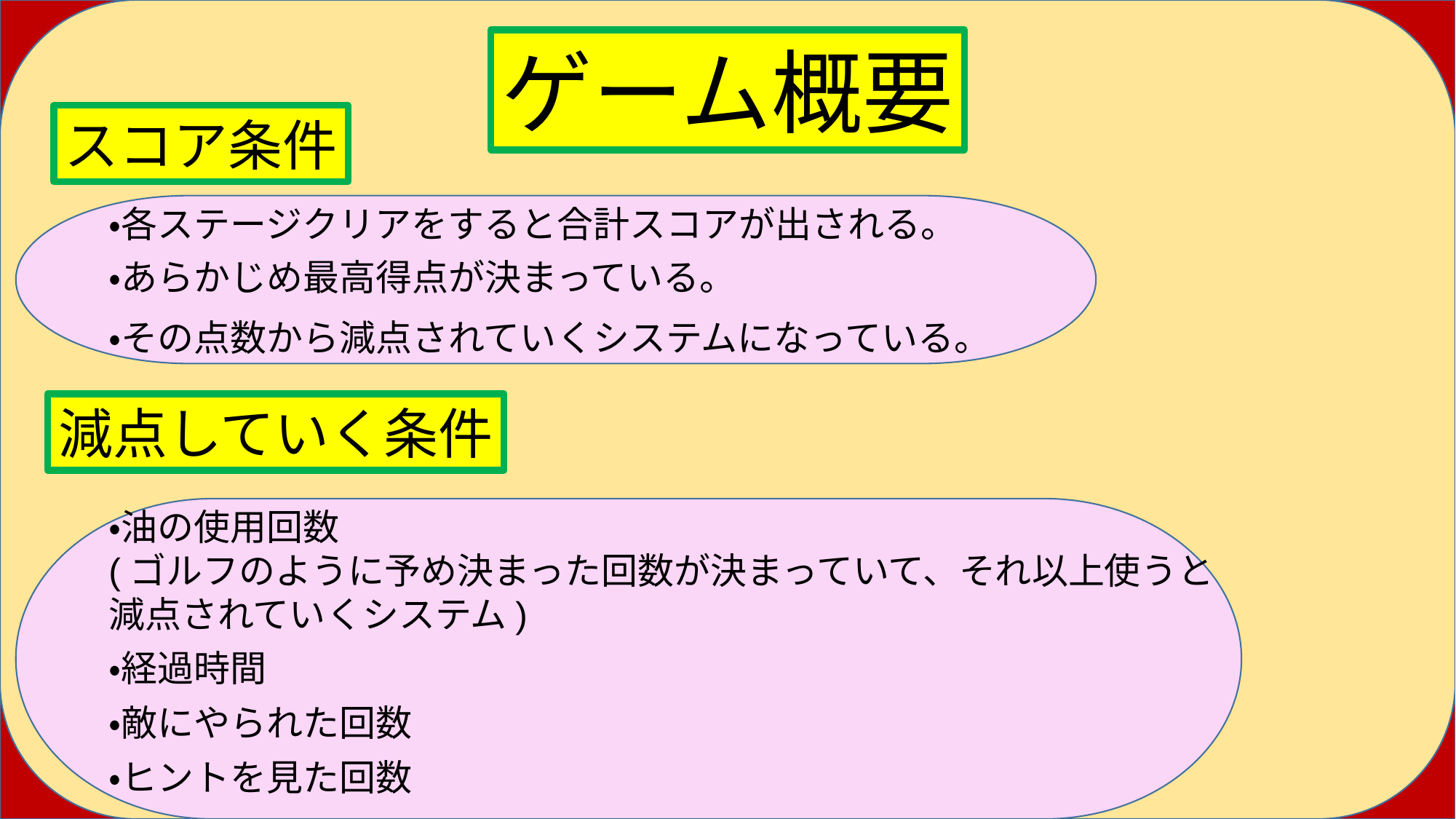

ゲーム概要
スコア条件

・各ステージクリアをすると合計スコアが出される。
・あらかじめ最高得点が決まっている。
・その点数から減点されていくシステムになっている。
減点していく条件

・油の使用回数
(ゴルフのように予め決まった回数が決まっていて、それ以上使うと減点されていくシステム)
・経過時間
・敵にやられた回数
・ヒントを見た回数